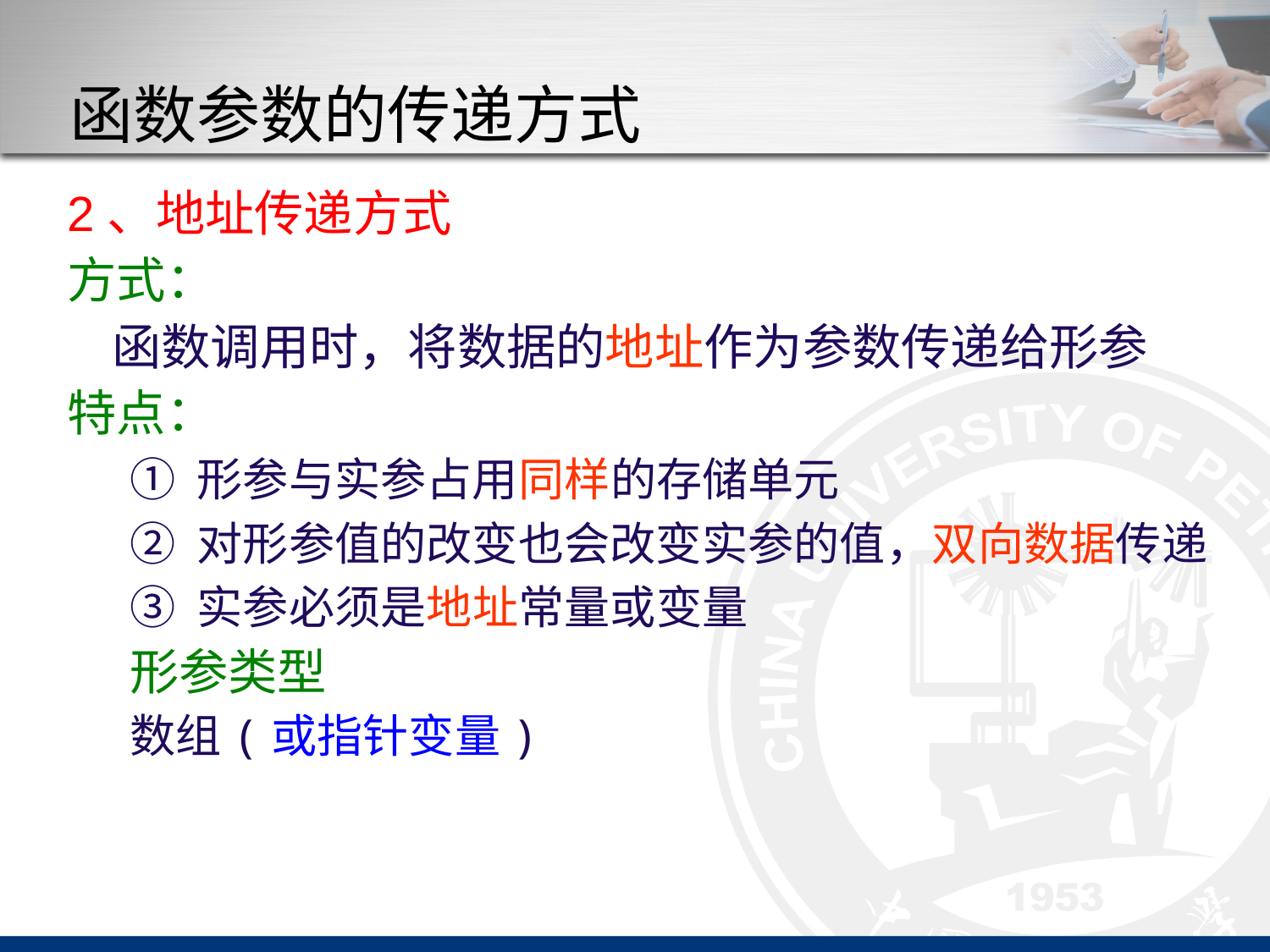

# 函数参数的传递方式
2、地址传递方式
方式：
   函数调用时，将数据的地址作为参数传递给形参
特点：
① 形参与实参占用同样的存储单元
② 对形参值的改变也会改变实参的值，双向数据传递
③ 实参必须是地址常量或变量
形参类型
数组(或指针变量)